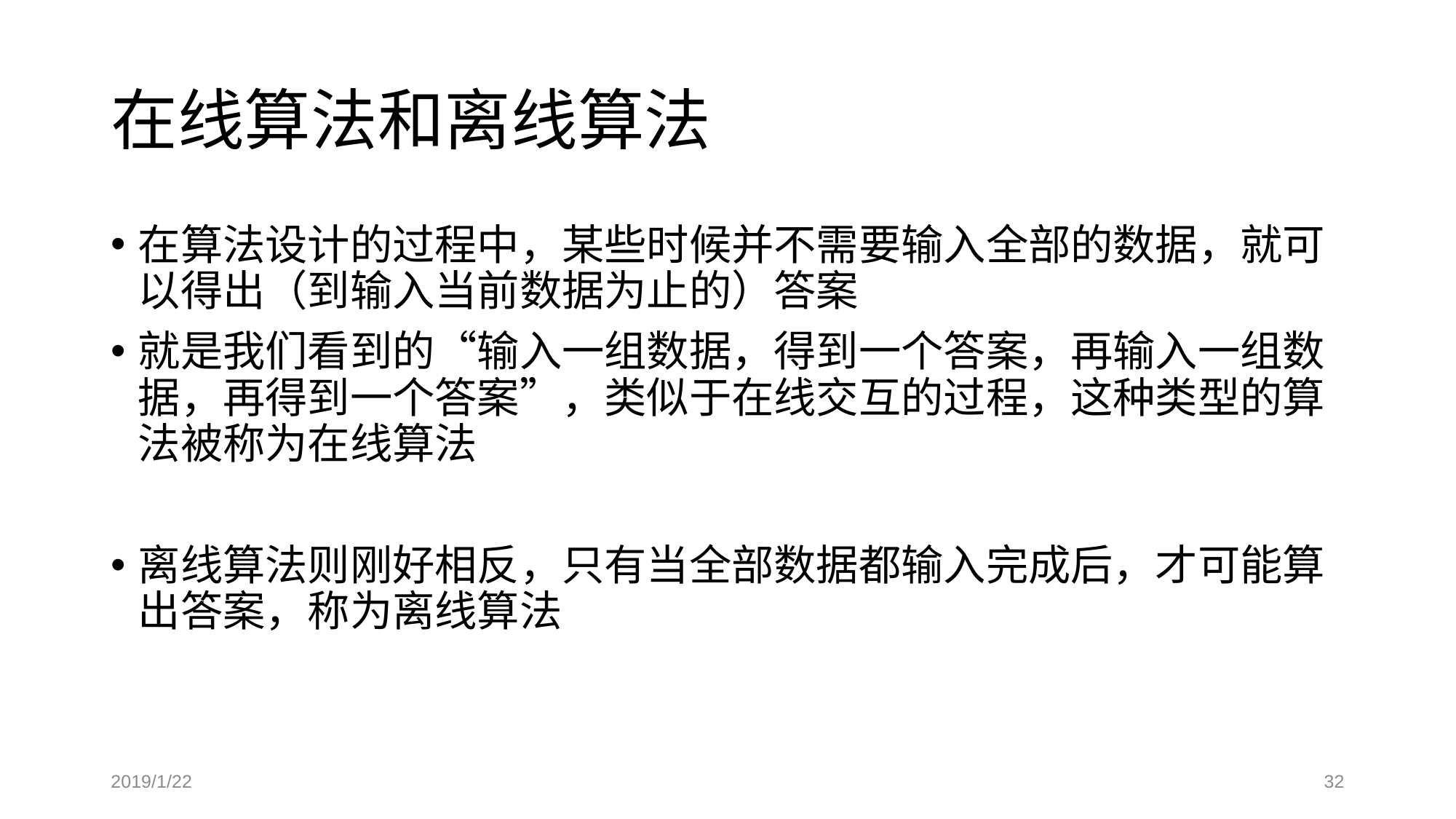

# 在线算法和离线算法
在算法设计的过程中，某些时候并不需要输入全部的数据，就可以得出（到输入当前数据为止的）答案
就是我们看到的“输入一组数据，得到一个答案，再输入一组数据，再得到一个答案”，类似于在线交互的过程，这种类型的算法被称为在线算法

离线算法则刚好相反，只有当全部数据都输入完成后，才可能算出答案，称为离线算法
2019/1/22
32